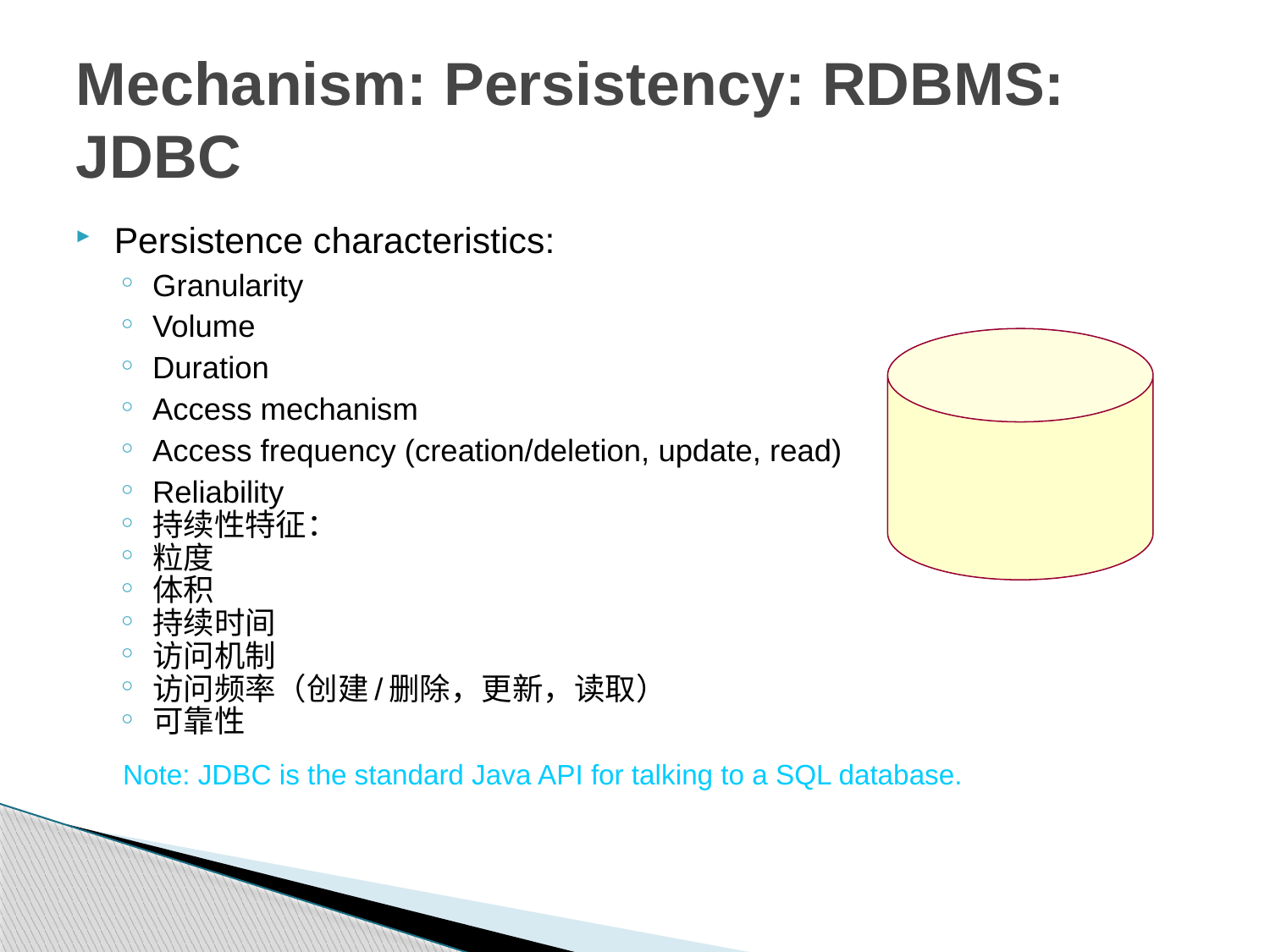

# Mechanism: Persistency: RDBMS: JDBC
Persistence characteristics:
Granularity
Volume
Duration
Access mechanism
Access frequency (creation/deletion, update, read)
Reliability
持续性特征：
粒度
体积
持续时间
访问机制
访问频率（创建/删除，更新，读取）
可靠性

Note: JDBC is the standard Java API for talking to a SQL database.